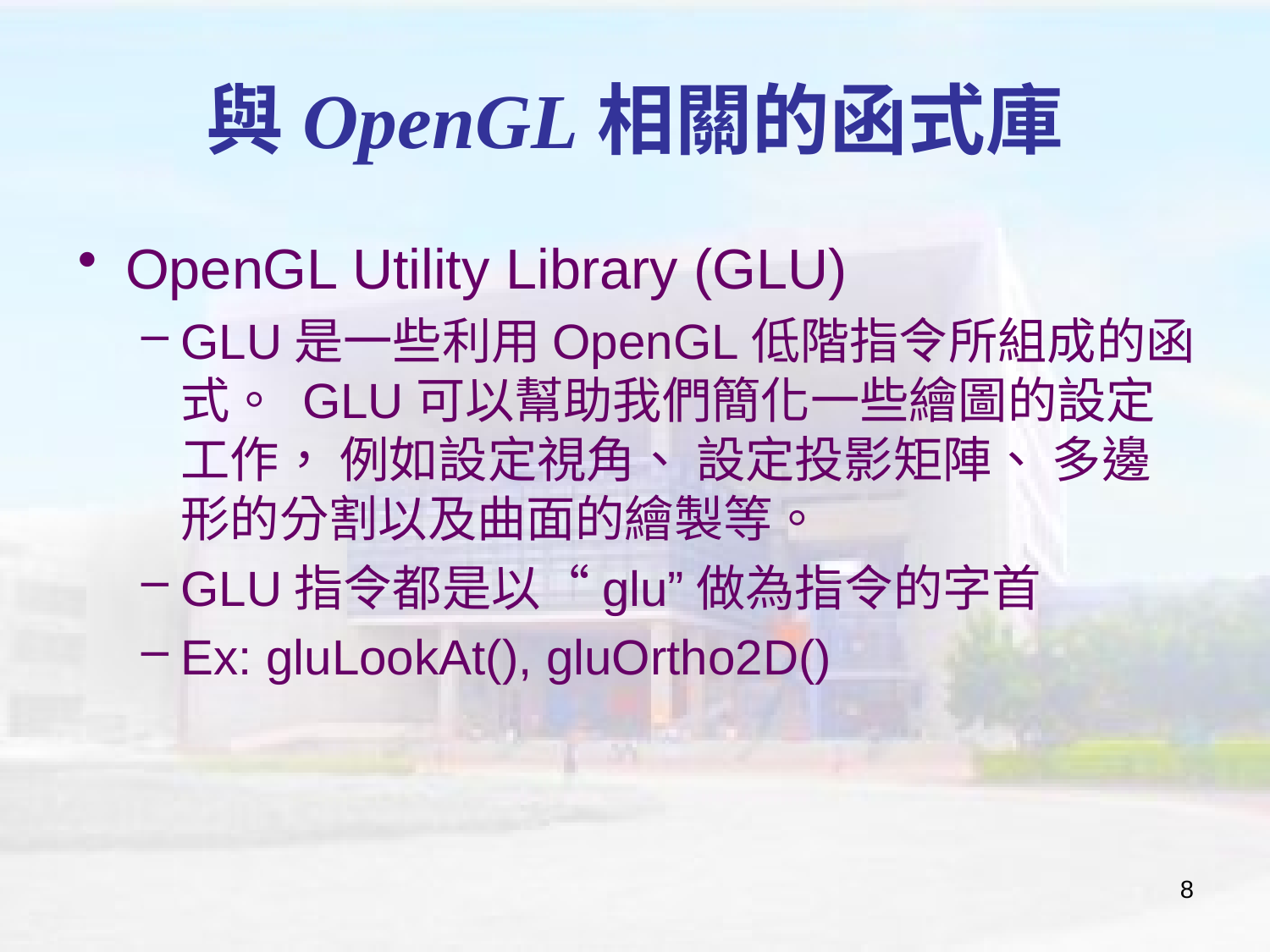

# 與OpenGL相關的函式庫
OpenGL Utility Library (GLU)
GLU是一些利用OpenGL低階指令所組成的函式。 GLU可以幫助我們簡化一些繪圖的設定工作， 例如設定視角、 設定投影矩陣、 多邊形的分割以及曲面的繪製等。
GLU指令都是以“glu”做為指令的字首
Ex: gluLookAt(), gluOrtho2D()
8